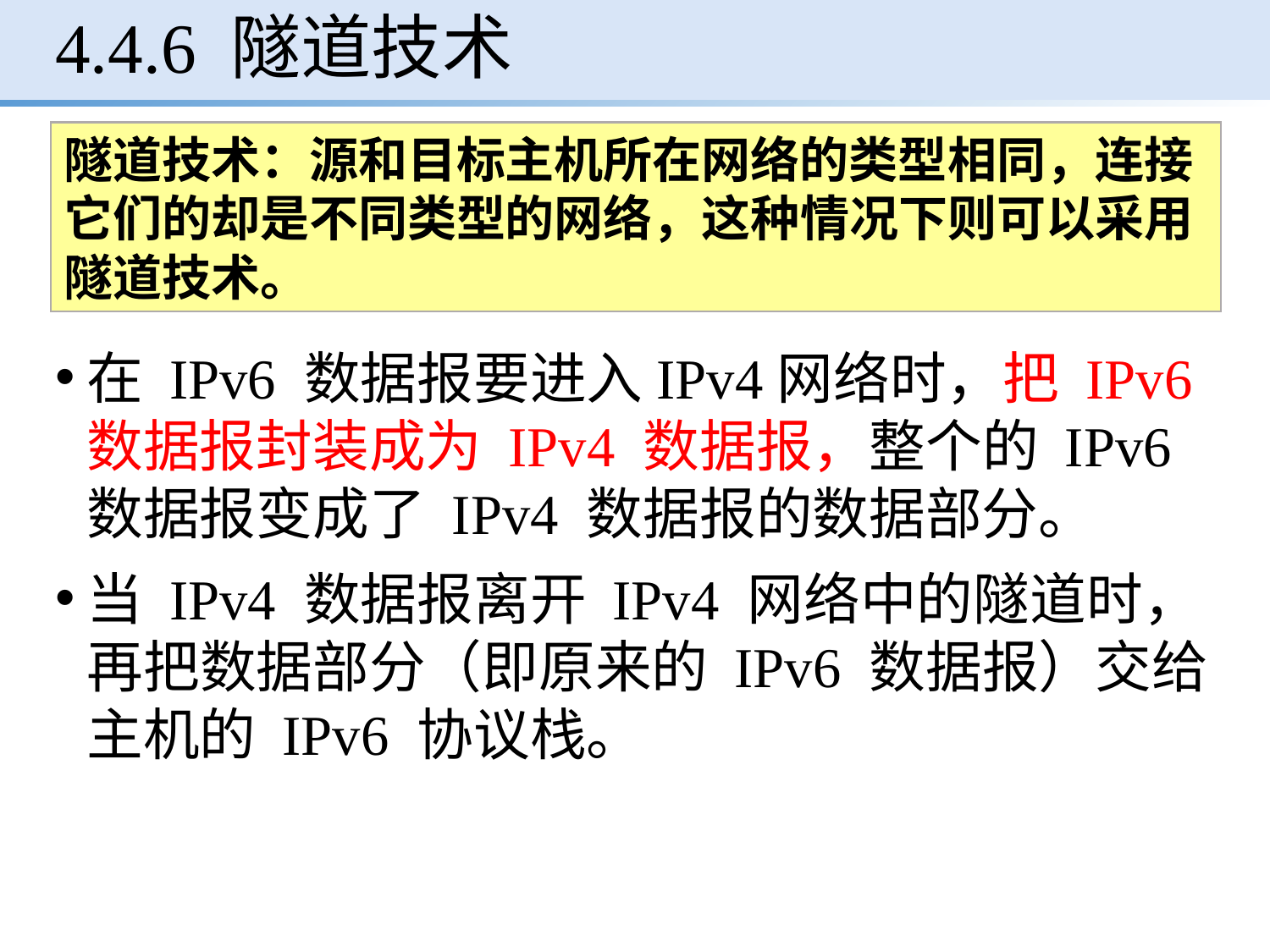

# 4.4.6 隧道技术
隧道技术：源和目标主机所在网络的类型相同，连接它们的却是不同类型的网络，这种情况下则可以采用隧道技术。
在 IPv6 数据报要进入IPv4网络时，把 IPv6 数据报封装成为 IPv4 数据报，整个的 IPv6 数据报变成了 IPv4 数据报的数据部分。
当 IPv4 数据报离开 IPv4 网络中的隧道时，再把数据部分（即原来的 IPv6 数据报）交给主机的 IPv6 协议栈。